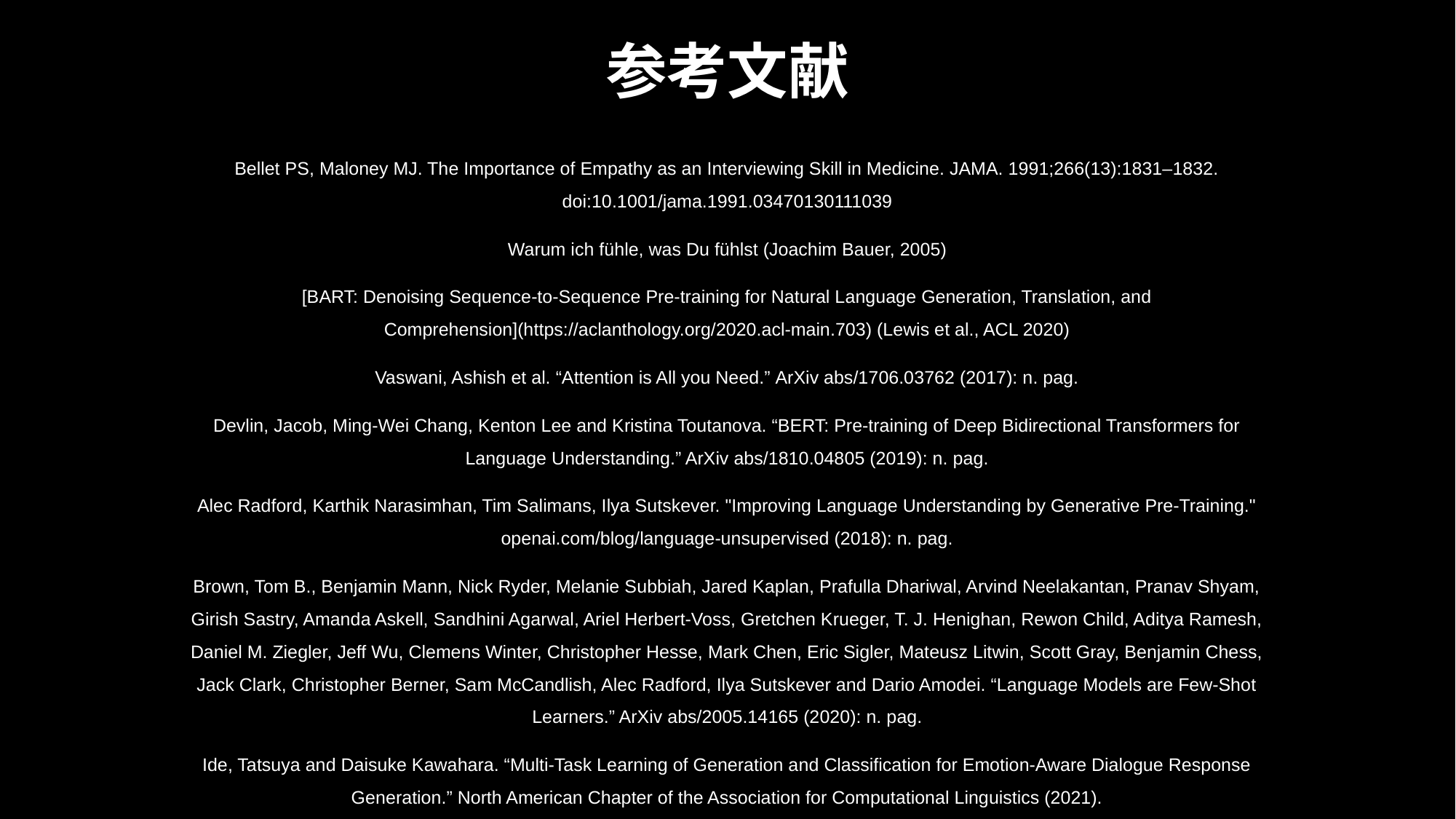

参考文献
Bellet PS, Maloney MJ. The Importance of Empathy as an Interviewing Skill in Medicine. JAMA. 1991;266(13):1831–1832. doi:10.1001/jama.1991.03470130111039
Warum ich fühle, was Du fühlst (Joachim Bauer, 2005)
[BART: Denoising Sequence-to-Sequence Pre-training for Natural Language Generation, Translation, and Comprehension](https://aclanthology.org/2020.acl-main.703) (Lewis et al., ACL 2020)
Vaswani, Ashish et al. “Attention is All you Need.” ArXiv abs/1706.03762 (2017): n. pag.
Devlin, Jacob, Ming-Wei Chang, Kenton Lee and Kristina Toutanova. “BERT: Pre-training of Deep Bidirectional Transformers for Language Understanding.” ArXiv abs/1810.04805 (2019): n. pag.
Alec Radford, Karthik Narasimhan, Tim Salimans, Ilya Sutskever. "Improving Language Understanding by Generative Pre-Training." openai.com/blog/language-unsupervised (2018): n. pag.
Brown, Tom B., Benjamin Mann, Nick Ryder, Melanie Subbiah, Jared Kaplan, Prafulla Dhariwal, Arvind Neelakantan, Pranav Shyam, Girish Sastry, Amanda Askell, Sandhini Agarwal, Ariel Herbert-Voss, Gretchen Krueger, T. J. Henighan, Rewon Child, Aditya Ramesh, Daniel M. Ziegler, Jeff Wu, Clemens Winter, Christopher Hesse, Mark Chen, Eric Sigler, Mateusz Litwin, Scott Gray, Benjamin Chess, Jack Clark, Christopher Berner, Sam McCandlish, Alec Radford, Ilya Sutskever and Dario Amodei. “Language Models are Few-Shot Learners.” ArXiv abs/2005.14165 (2020): n. pag.
Ide, Tatsuya and Daisuke Kawahara. “Multi-Task Learning of Generation and Classification for Emotion-Aware Dialogue Response Generation.” North American Chapter of the Association for Computational Linguistics (2021).